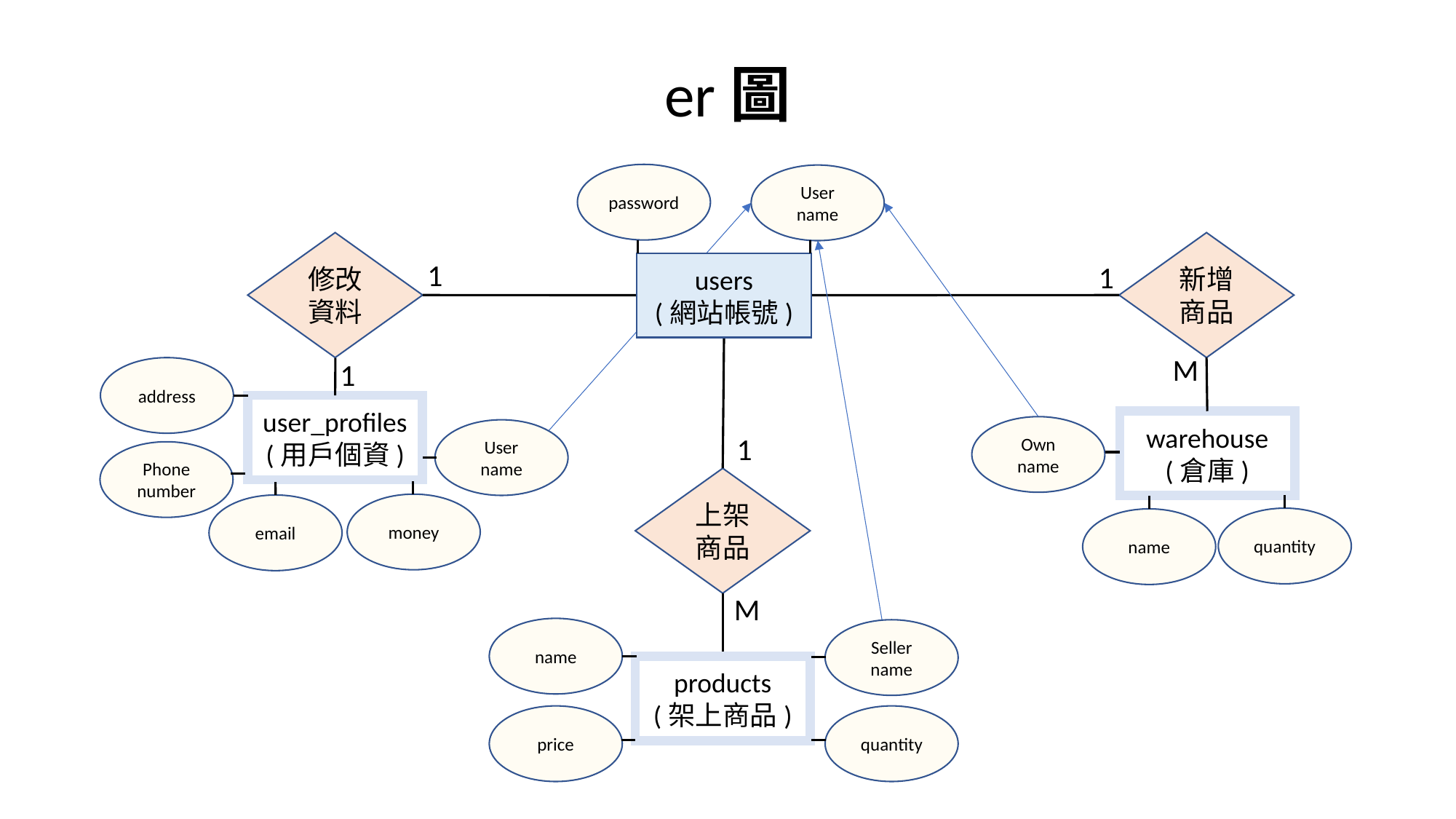

er圖
password
User name
users
(網站帳號)
修改資料
新增商品
1
1
M
1
address
user_profiles
(用戶個資)
User name
Phone number
money
email
warehouse
(倉庫)
Own
name
quantity
name
1
上架商品
M
name
Seller
name
products
(架上商品)
price
quantity